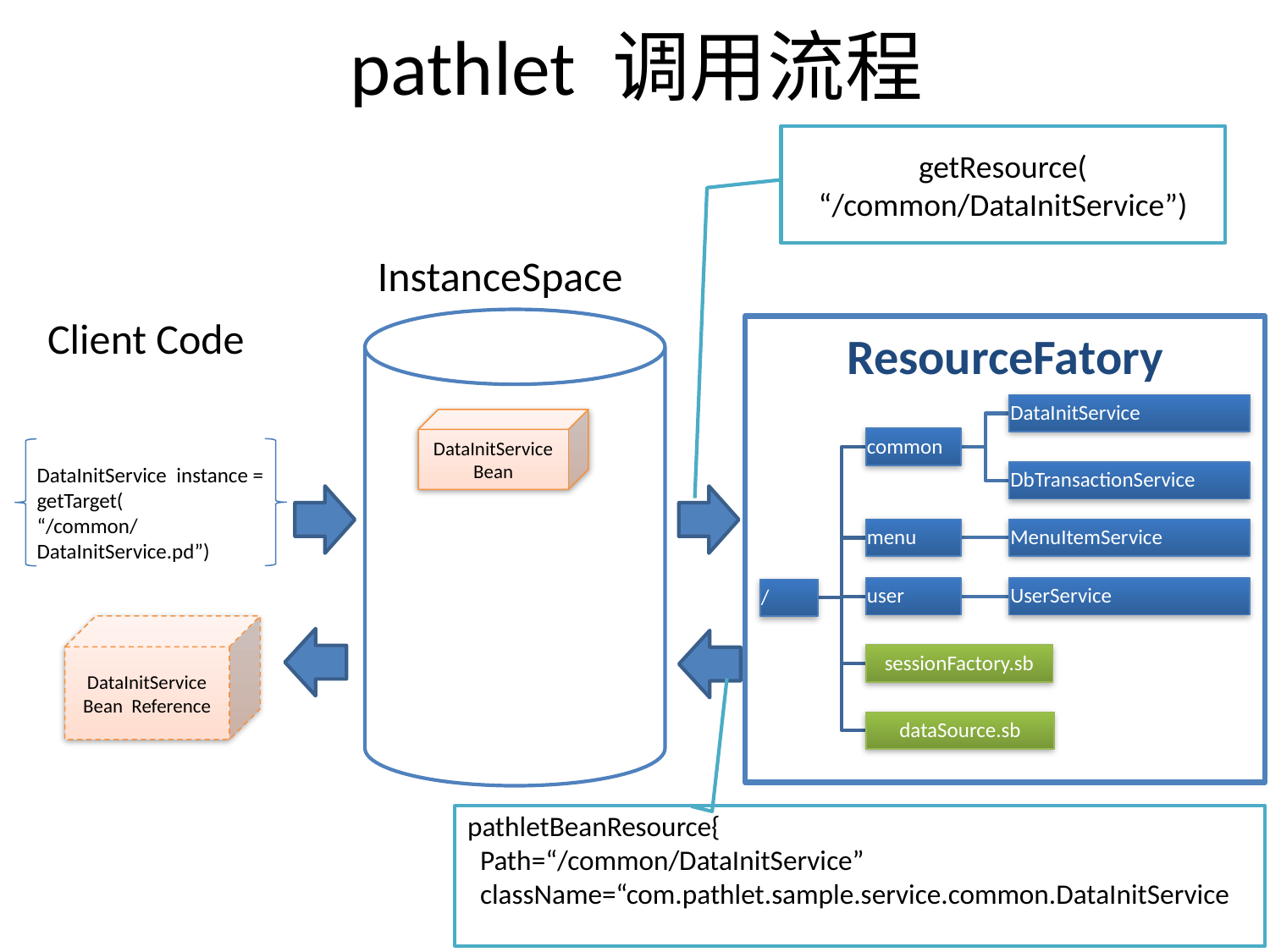

# pathlet 调用流程
getResource(
“/common/DataInitService”)
InstanceSpace
Client Code

ResourceFatory

/
common
DataInitService
DbTransactionService
menu
MenuItemService
user
UserService
sessionFactory.sb
dataSource.sb
DataInitService
Bean

DataInitService  instance =
getTarget(
“/common/DataInitService.pd”)

DataInitService
Bean  Reference

pathletBeanResource{
  Path=“/common/DataInitService”
  className=“com.pathlet.sample.service.common.DataInitService”
}